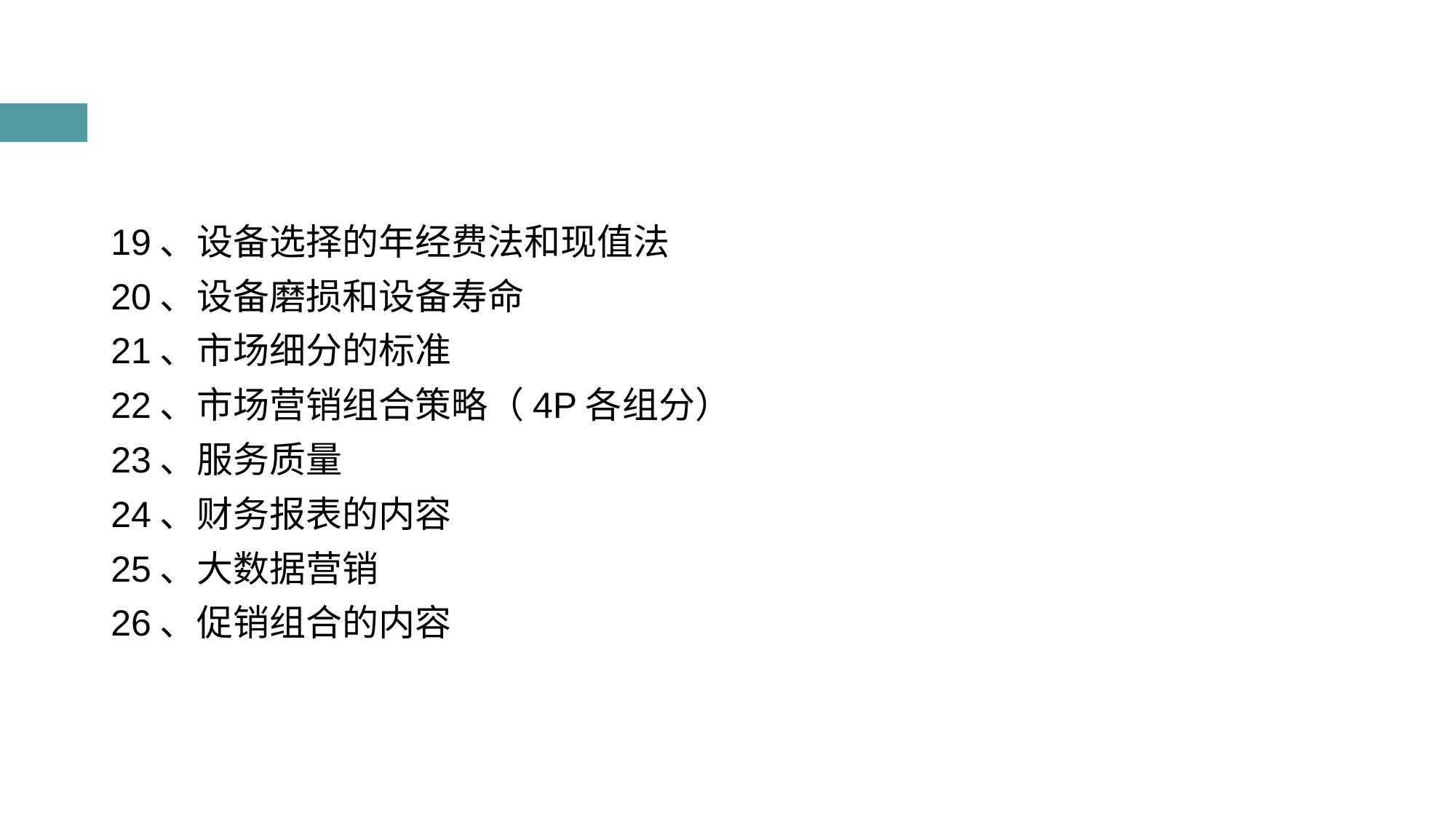

#
19、设备选择的年经费法和现值法
20、设备磨损和设备寿命
21、市场细分的标准
22、市场营销组合策略（4P各组分）
23、服务质量
24、财务报表的内容
25、大数据营销
26、促销组合的内容